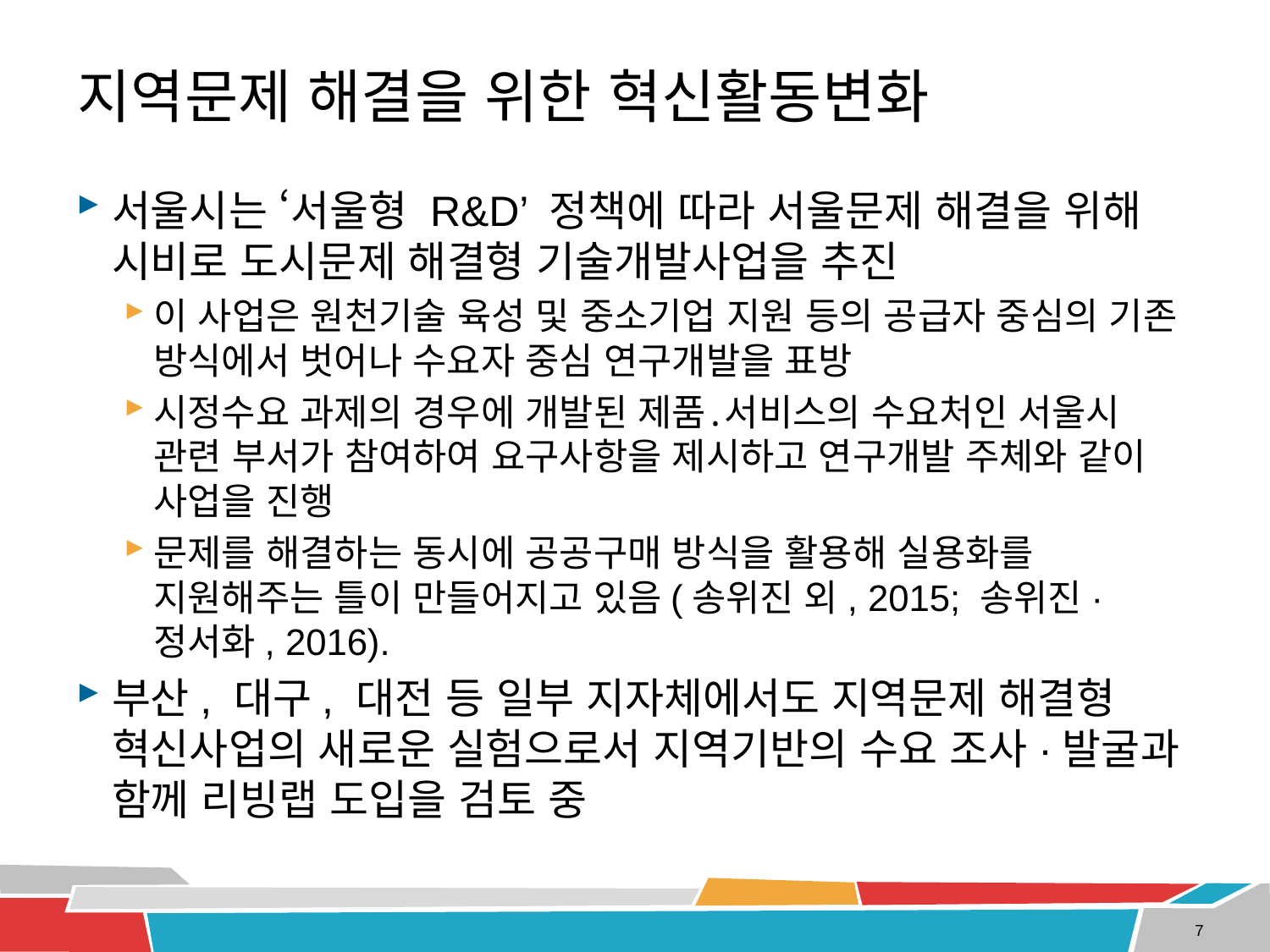

# 지역문제 해결을 위한 혁신활동변화
서울시는 ‘서울형 R&D’ 정책에 따라 서울문제 해결을 위해 시비로 도시문제 해결형 기술개발사업을 추진
이 사업은 원천기술 육성 및 중소기업 지원 등의 공급자 중심의 기존 방식에서 벗어나 수요자 중심 연구개발을 표방
시정수요 과제의 경우에 개발된 제품․서비스의 수요처인 서울시 관련 부서가 참여하여 요구사항을 제시하고 연구개발 주체와 같이 사업을 진행
문제를 해결하는 동시에 공공구매 방식을 활용해 실용화를 지원해주는 틀이 만들어지고 있음(송위진 외, 2015; 송위진·정서화, 2016).
부산, 대구, 대전 등 일부 지자체에서도 지역문제 해결형 혁신사업의 새로운 실험으로서 지역기반의 수요 조사·발굴과 함께 리빙랩 도입을 검토 중

7